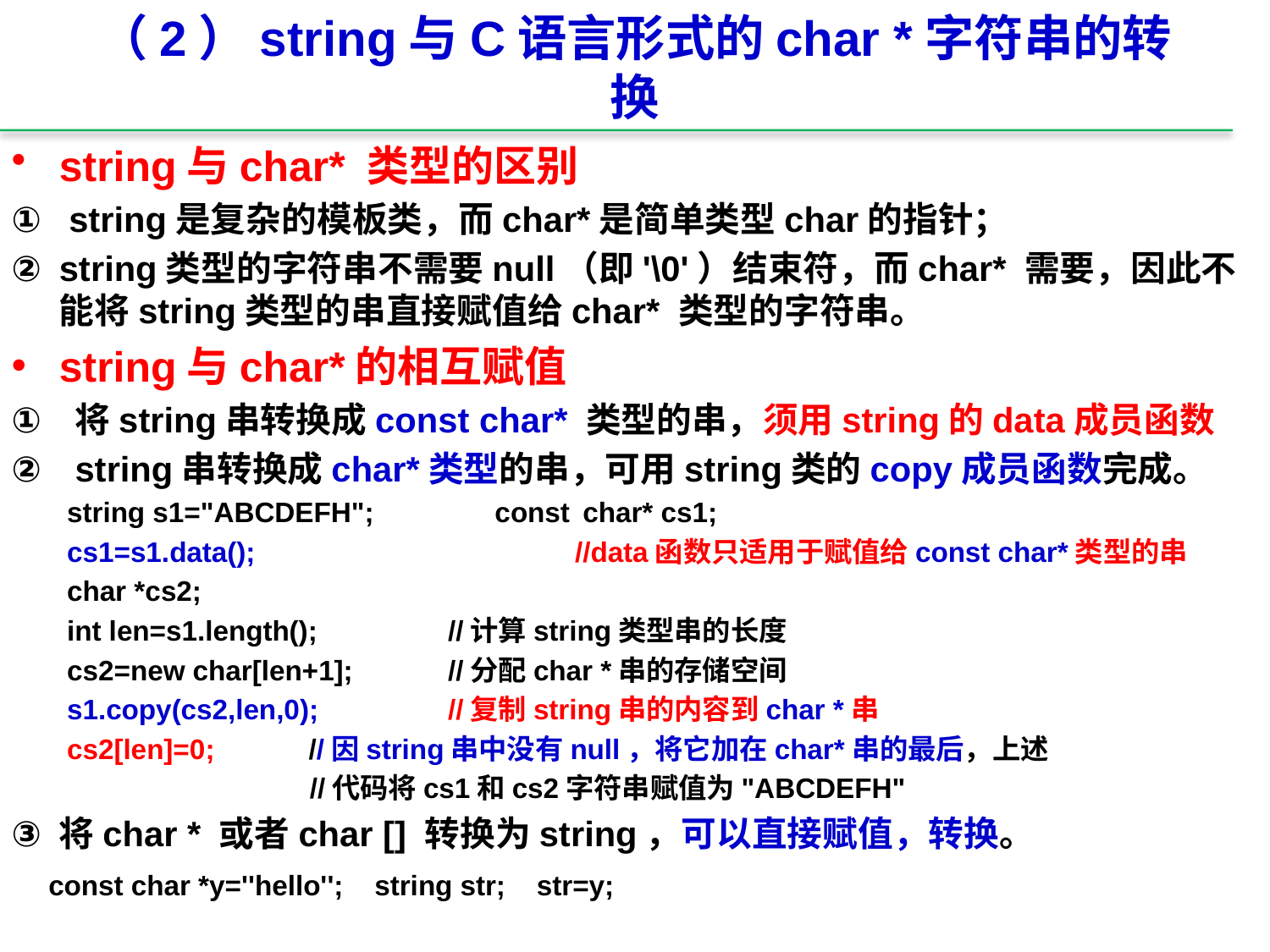

# （2）string与C语言形式的char *字符串的转换
string与char* 类型的区别
 string是复杂的模板类，而char*是简单类型char的指针；
string类型的字符串不需要null（即'\0'）结束符，而char* 需要，因此不能将string类型的串直接赋值给char* 类型的字符串。
string与char*的相互赋值
将string串转换成const char* 类型的串，须用string的data成员函数
string串转换成char*类型的串，可用string类的copy成员函数完成。
string s1="ABCDEFH";	      const	 char* cs1;
cs1=s1.data();			//data函数只适用于赋值给const char*类型的串
char *cs2;
int len=s1.length();  	//计算string类型串的长度
cs2=new char[len+1];   	//分配char *串的存储空间
s1.copy(cs2,len,0);    	//复制string串的内容到char *串
cs2[len]=0;            //因string串中没有null，将它加在char*串的最后，上述
                               //代码将cs1和cs2字符串赋值为"ABCDEFH"
将char * 或者char [] 转换为string，可以直接赋值，转换。
    const char *y=''hello'';    string str;    str=y;